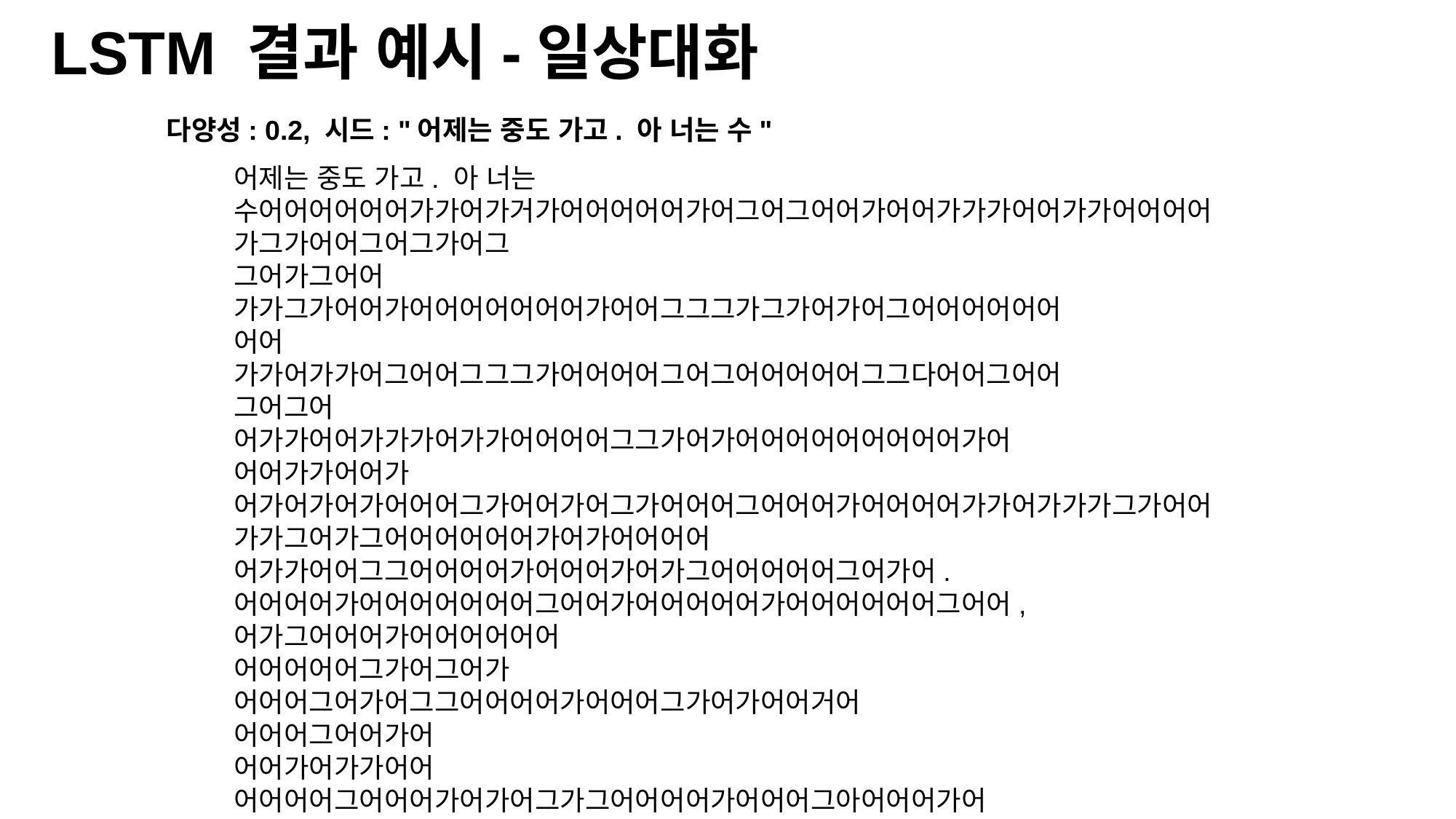

LSTM 결과 예시-일상대화
다양성: 0.2, 시드: "어제는 중도 가고. 아 너는 수"
어제는 중도 가고. 아 너는 수어어어어어어가가어가거가어어어어어가어그어그어어가어어가가가어어가가어어어어가그가어어그어그가어그
그어가그어어
가가그가어어가어어어어어어어가어어그그그가그가어가어그어어어어어어
어어
가가어가가어그어어그그그가어어어어그어그어어어어어그그다어어그어어
그어그어
어가가어어가가가어가가어어어어그그가어가어어어어어어어어어가어
어어가가어어가
어가어가어가어어어그가어어가어그가어어어그어어어가어어어어가가어가가가그가어어가가그어가그어어어어어어가어가어어어어
어가가어어그그어어어어가어어어가어가그어어어어어그어가어.어어어어가어어어어어어어그어어가어어어어어가어어어어어어그어어,어가그어어어가어어어어어어
어어어어어그가어그어가
어어어그어가어그그어어어어가어어어그가어가어어거어
어어어그어어가어
어어가어가가어어
어어어어그어어어가어가어그가그어어어어가어어어그아어어어가어
그어어어어어